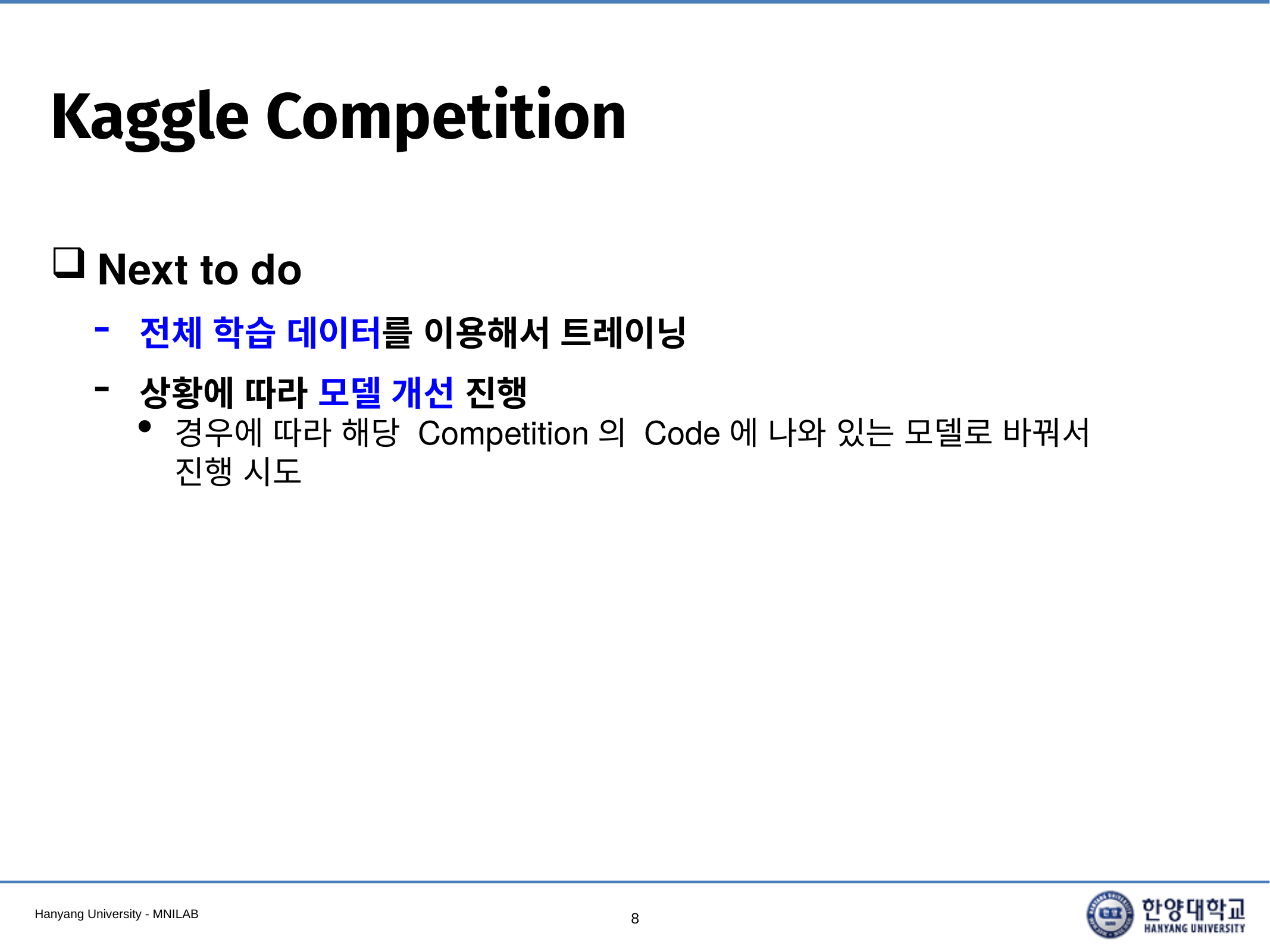

# Kaggle Competition
Next to do
전체 학습 데이터를 이용해서 트레이닝
상황에 따라 모델 개선 진행
경우에 따라 해당 Competition의 Code에 나와 있는 모델로 바꿔서 진행 시도

8